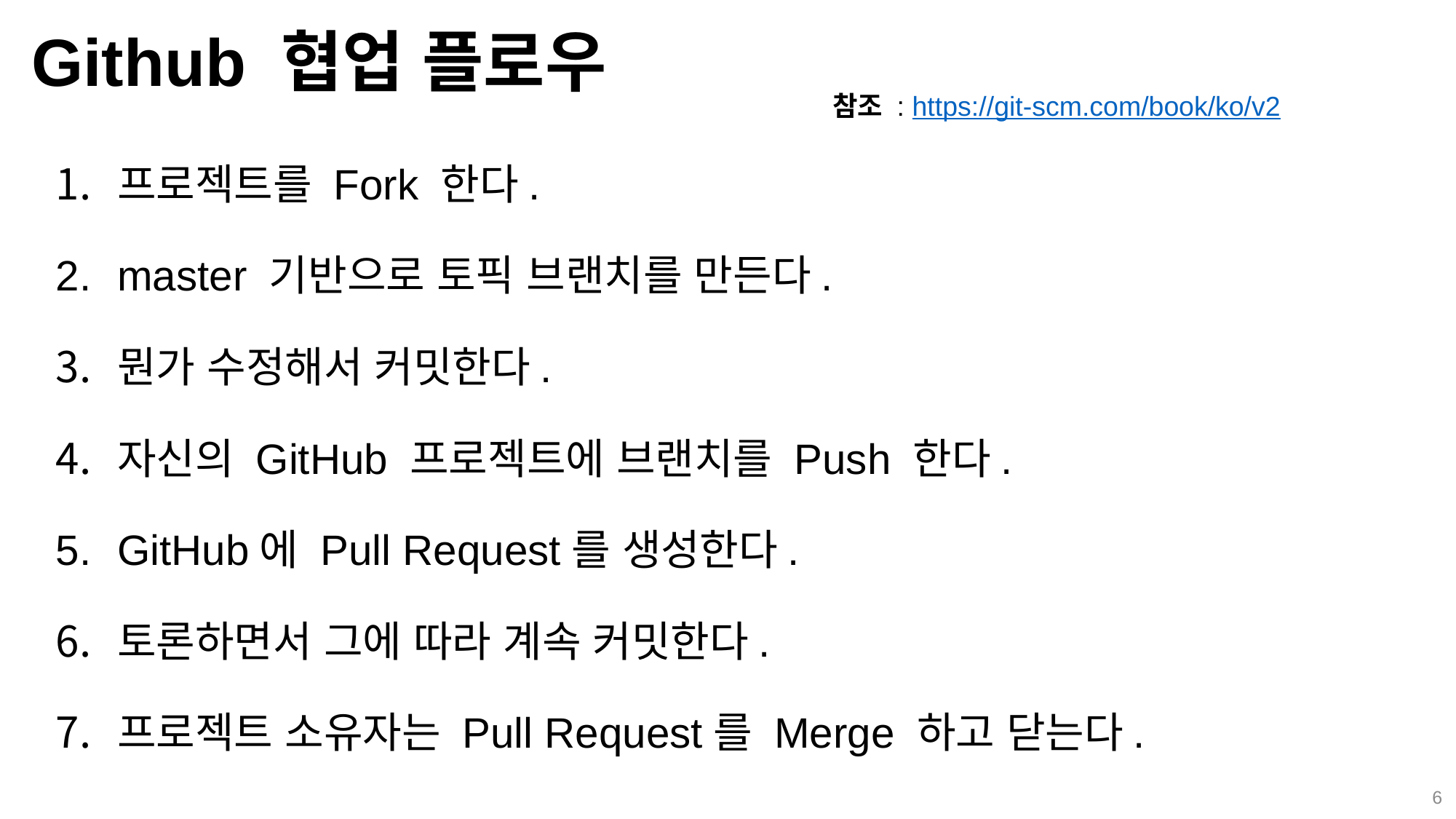

# Github 협업 플로우
참조 : https://git-scm.com/book/ko/v2
프로젝트를 Fork 한다.
master 기반으로 토픽 브랜치를 만든다.
뭔가 수정해서 커밋한다.
자신의 GitHub 프로젝트에 브랜치를 Push 한다.
GitHub에 Pull Request를 생성한다.
토론하면서 그에 따라 계속 커밋한다.
프로젝트 소유자는 Pull Request를 Merge 하고 닫는다.
6